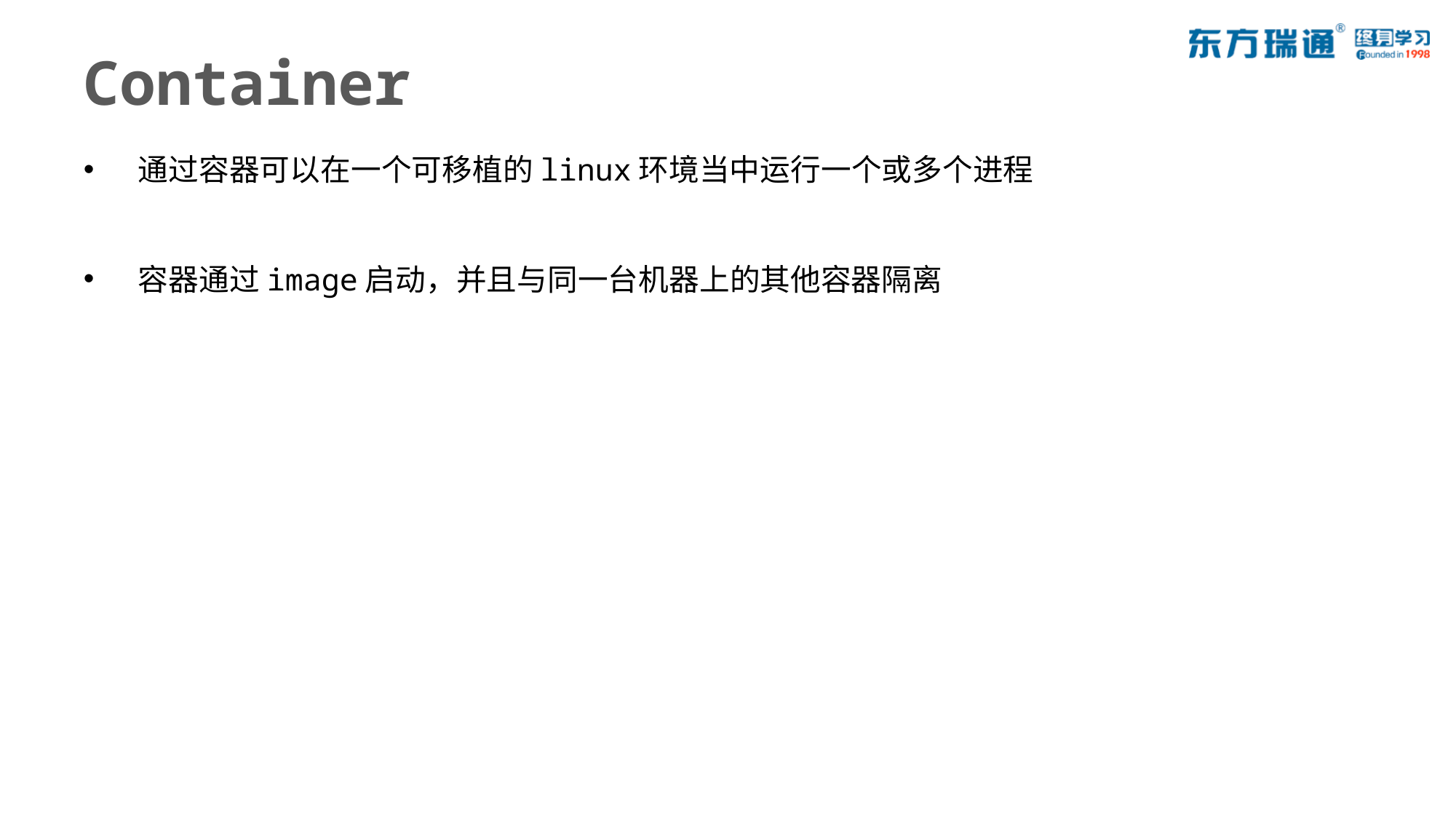

# Container
通过容器可以在一个可移植的linux环境当中运行一个或多个进程

容器通过image启动，并且与同一台机器上的其他容器隔离